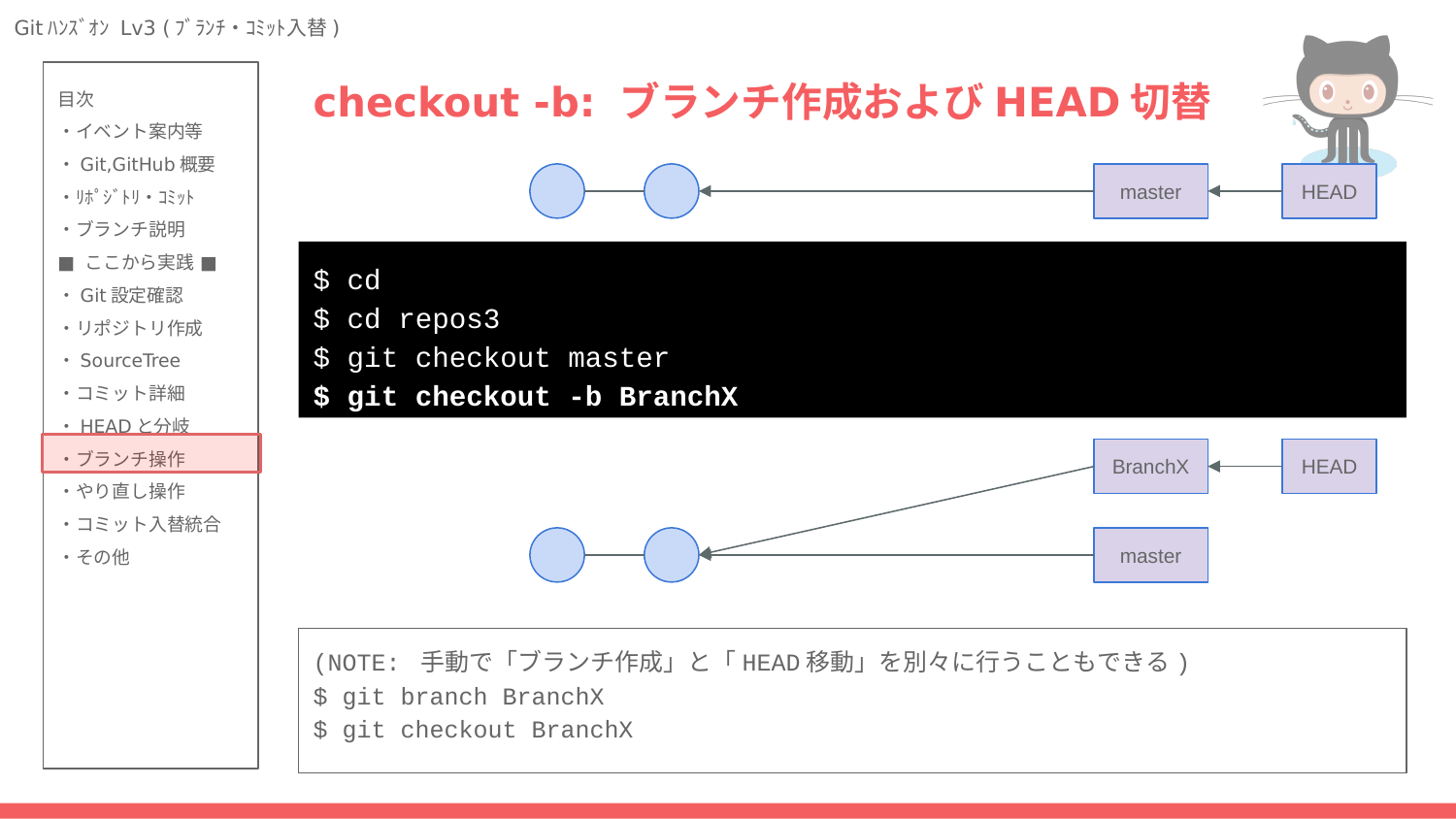

# checkout -b: ブランチ作成およびHEAD切替

master
HEAD
$ cd
$ cd repos3
$ git checkout master
$ git checkout -b BranchX

BranchX
HEAD

master
(NOTE: 手動で「ブランチ作成」と「HEAD移動」を別々に行うこともできる)
$ git branch BranchX
$ git checkout BranchX